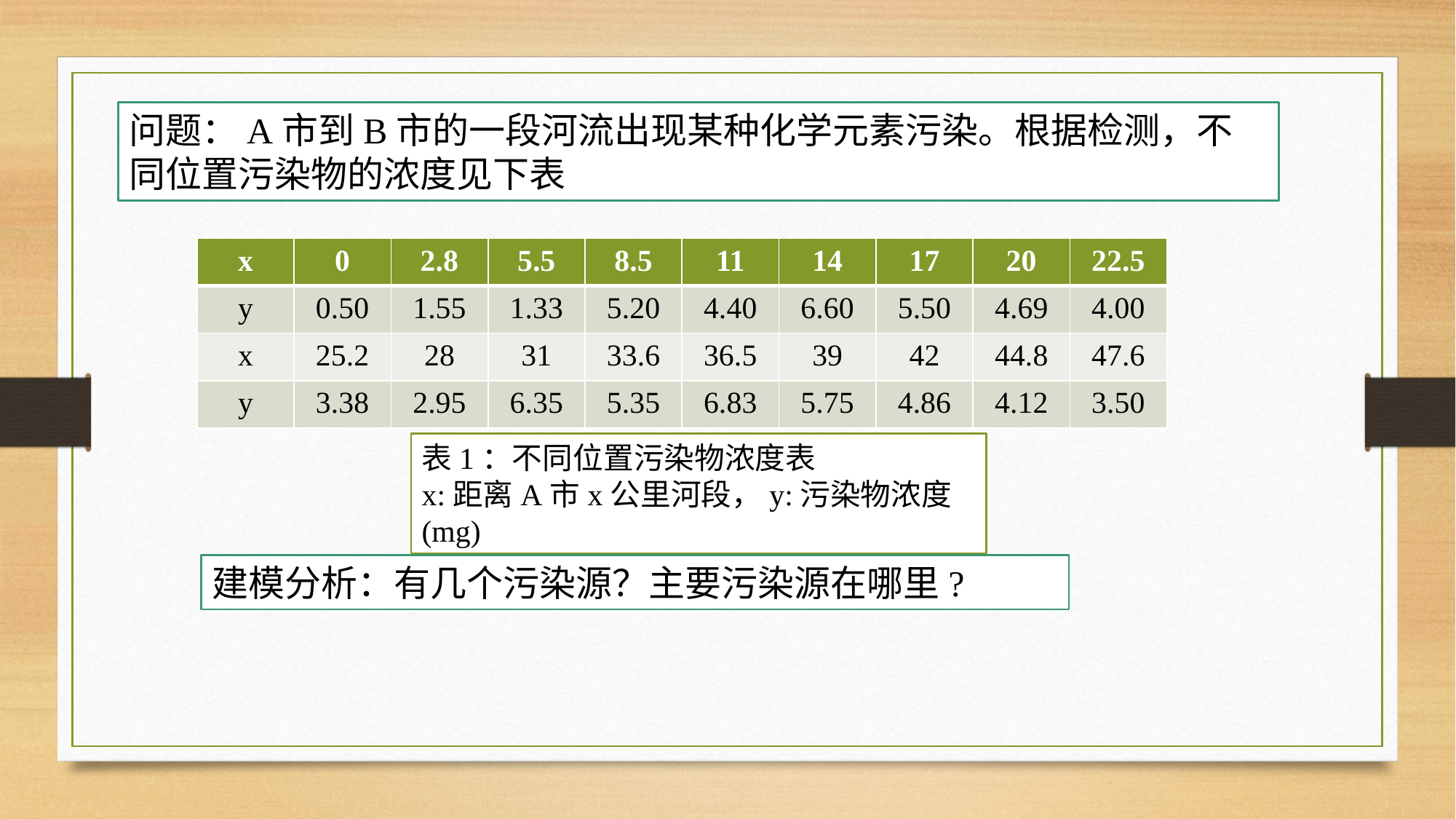

问题：A市到B市的一段河流出现某种化学元素污染。根据检测，不同位置污染物的浓度见下表
| x | 0 | 2.8 | 5.5 | 8.5 | 11 | 14 | 17 | 20 | 22.5 |
| --- | --- | --- | --- | --- | --- | --- | --- | --- | --- |
| y | 0.50 | 1.55 | 1.33 | 5.20 | 4.40 | 6.60 | 5.50 | 4.69 | 4.00 |
| x | 25.2 | 28 | 31 | 33.6 | 36.5 | 39 | 42 | 44.8 | 47.6 |
| y | 3.38 | 2.95 | 6.35 | 5.35 | 6.83 | 5.75 | 4.86 | 4.12 | 3.50 |
表1：不同位置污染物浓度表
x:距离A市x公里河段，y:污染物浓度(mg)
建模分析：有几个污染源？主要污染源在哪里?